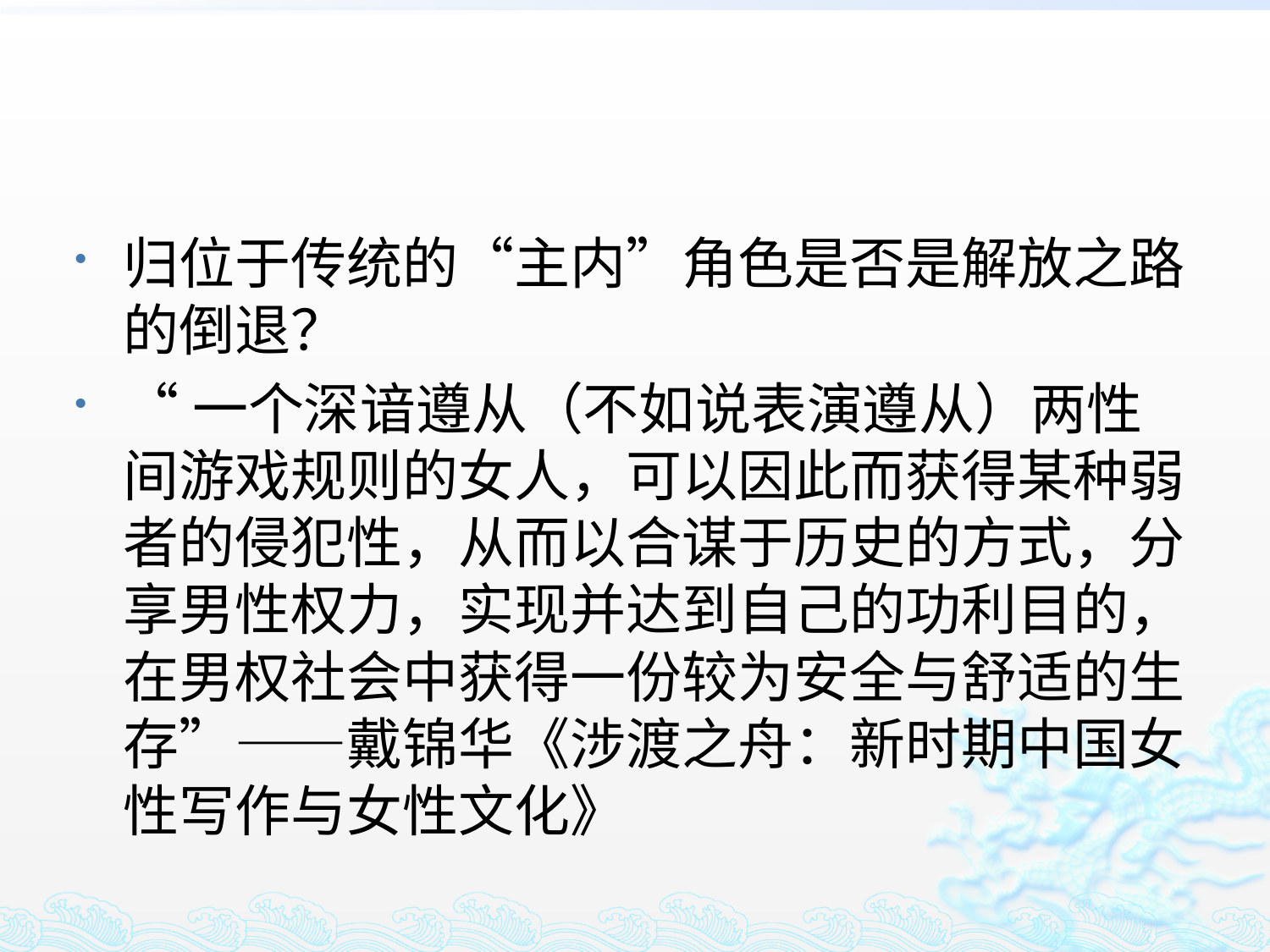

#
归位于传统的“主内”角色是否是解放之路的倒退？
“一个深谙遵从（不如说表演遵从）两性间游戏规则的女人，可以因此而获得某种弱者的侵犯性，从而以合谋于历史的方式，分享男性权力，实现并达到自己的功利目的，在男权社会中获得一份较为安全与舒适的生存”——戴锦华《涉渡之舟：新时期中国女性写作与女性文化》